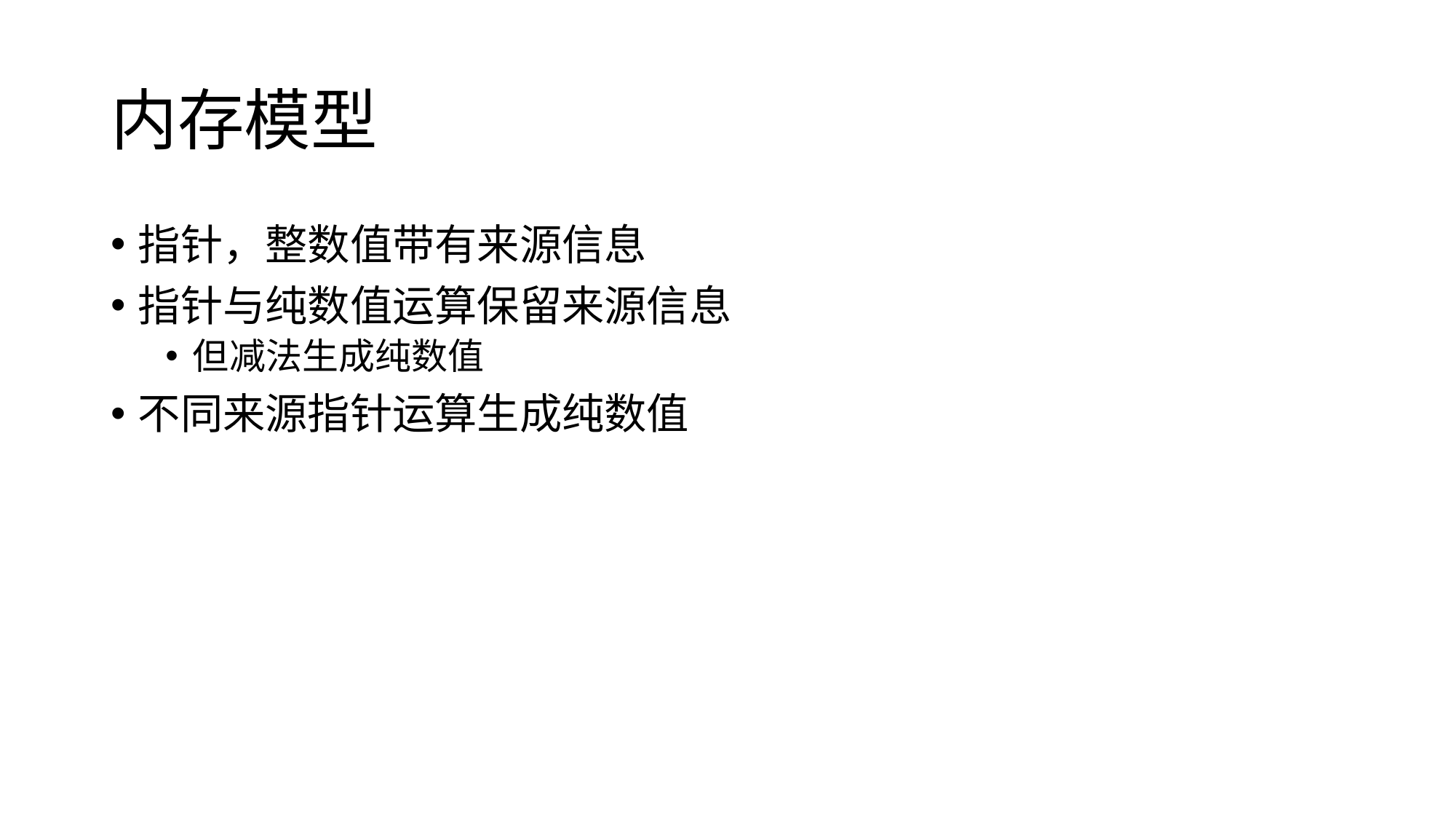

# 内存模型
指针，整数值带有来源信息
指针与纯数值运算保留来源信息
但减法生成纯数值
不同来源指针运算生成纯数值